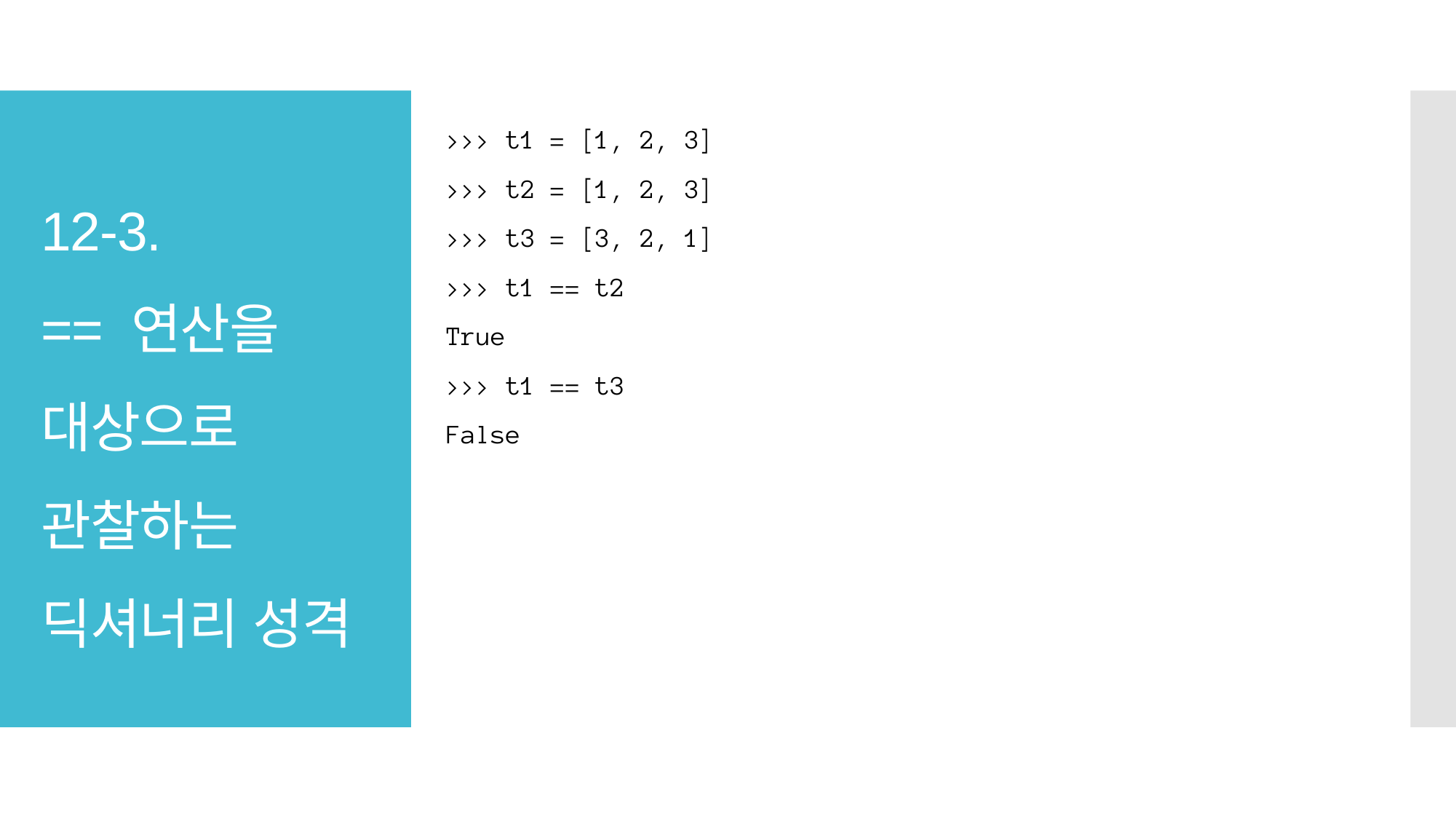

>>> t1 = [1, 2, 3]
>>> t2 = [1, 2, 3]
>>> t3 = [3, 2, 1]
>>> t1 == t2
True
>>> t1 == t3
False
# 12-3. == 연산을 대상으로 관찰하는 딕셔너리 성격